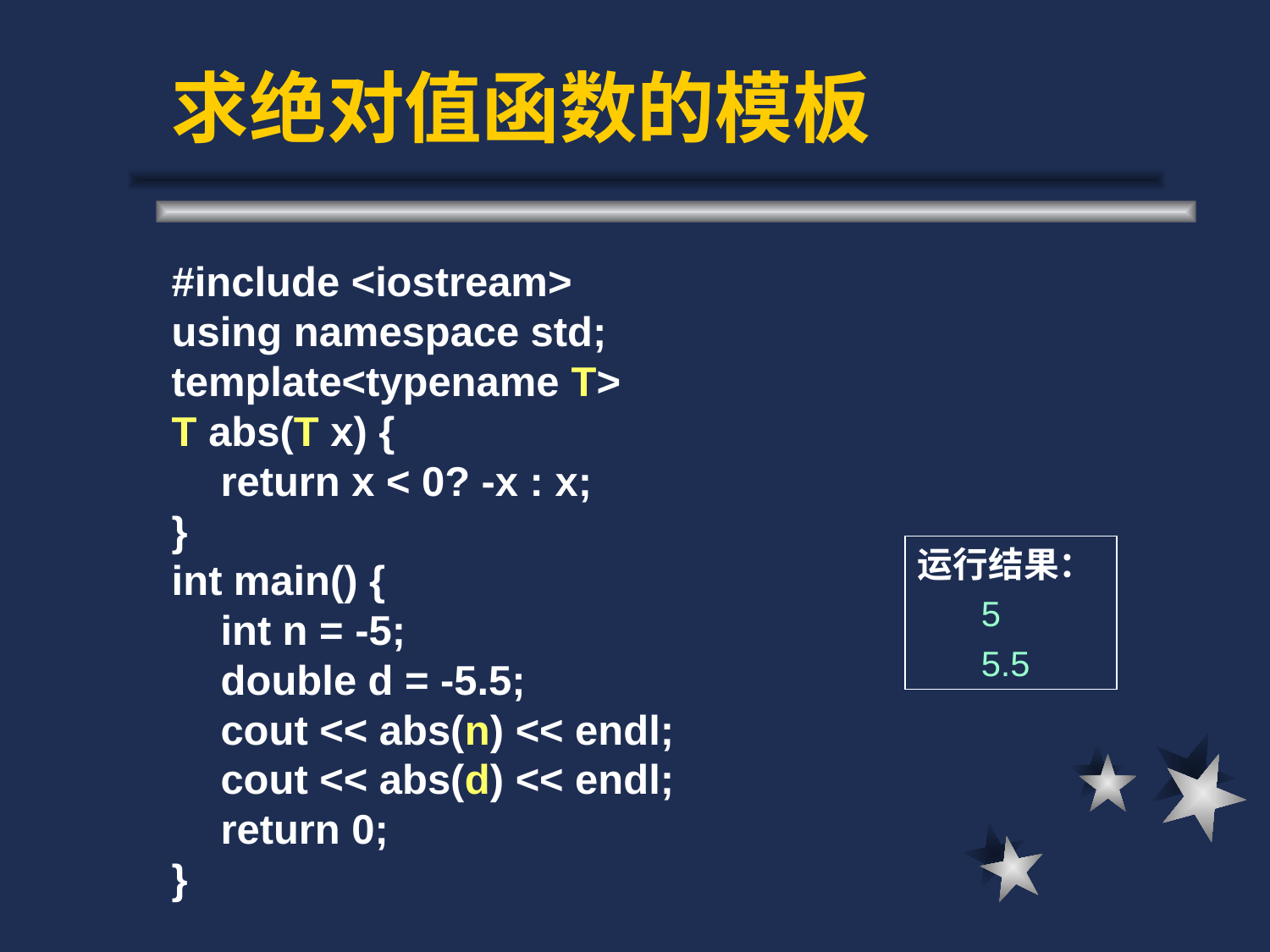

# 求绝对值函数的模板
#include <iostream>
using namespace std;
template<typename T>
T abs(T x) {
	return x < 0? -x : x;
}
int main() {
	int n = -5;
	double d = -5.5;
	cout << abs(n) << endl;
	cout << abs(d) << endl;
	return 0;
}
运行结果：
5
5.5
17